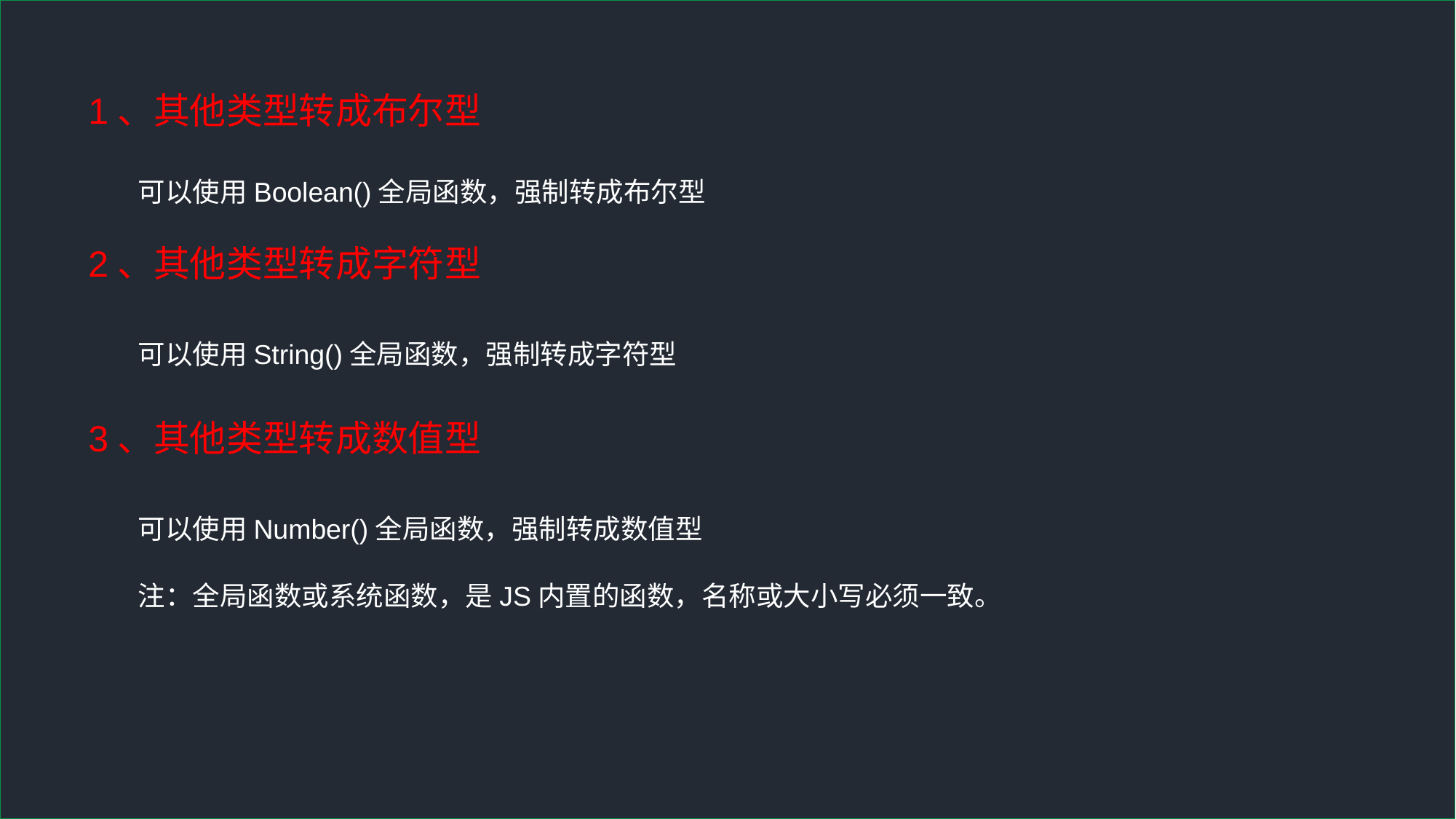

1、其他类型转成布尔型

       可以使用Boolean()全局函数，强制转成布尔型

2、其他类型转成字符型

     可以使用String()全局函数，强制转成字符型

3、其他类型转成数值型

     可以使用Number()全局函数，强制转成数值型

       注：全局函数或系统函数，是JS内置的函数，名称或大小写必须一致。